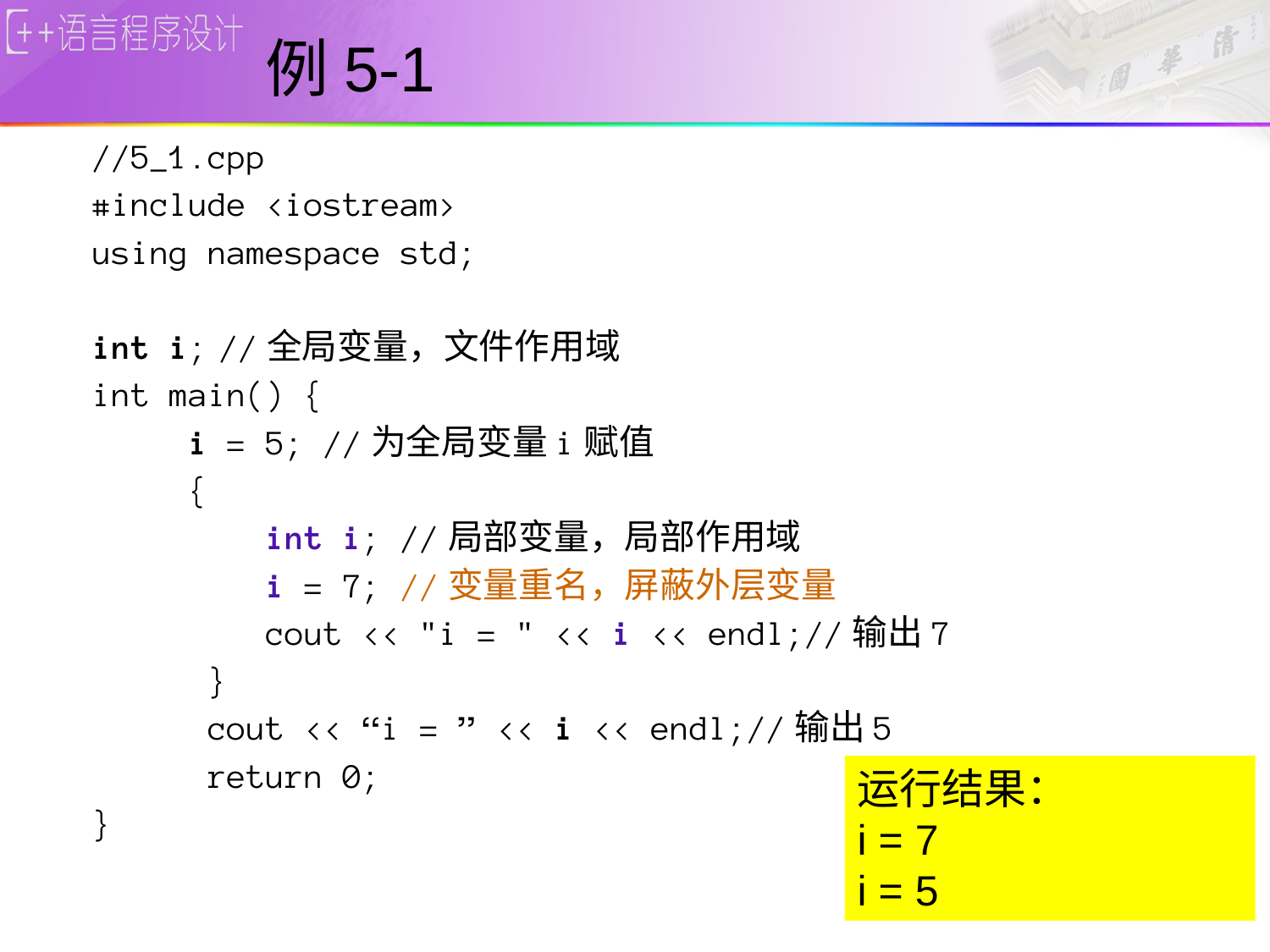

# 例5-1
//5_1.cpp
#include <iostream>
using namespace std;

int i;	//全局变量，文件作用域
int main() {
     i = 5; //为全局变量i赋值
     {
         int i; //局部变量，局部作用域
         i = 7; //变量重名，屏蔽外层变量
         cout << "i = " << i << endl;//输出7
      }
      cout << “i = ” << i << endl;//输出5
      return 0;
}

运行结果：
i = 7
i = 5